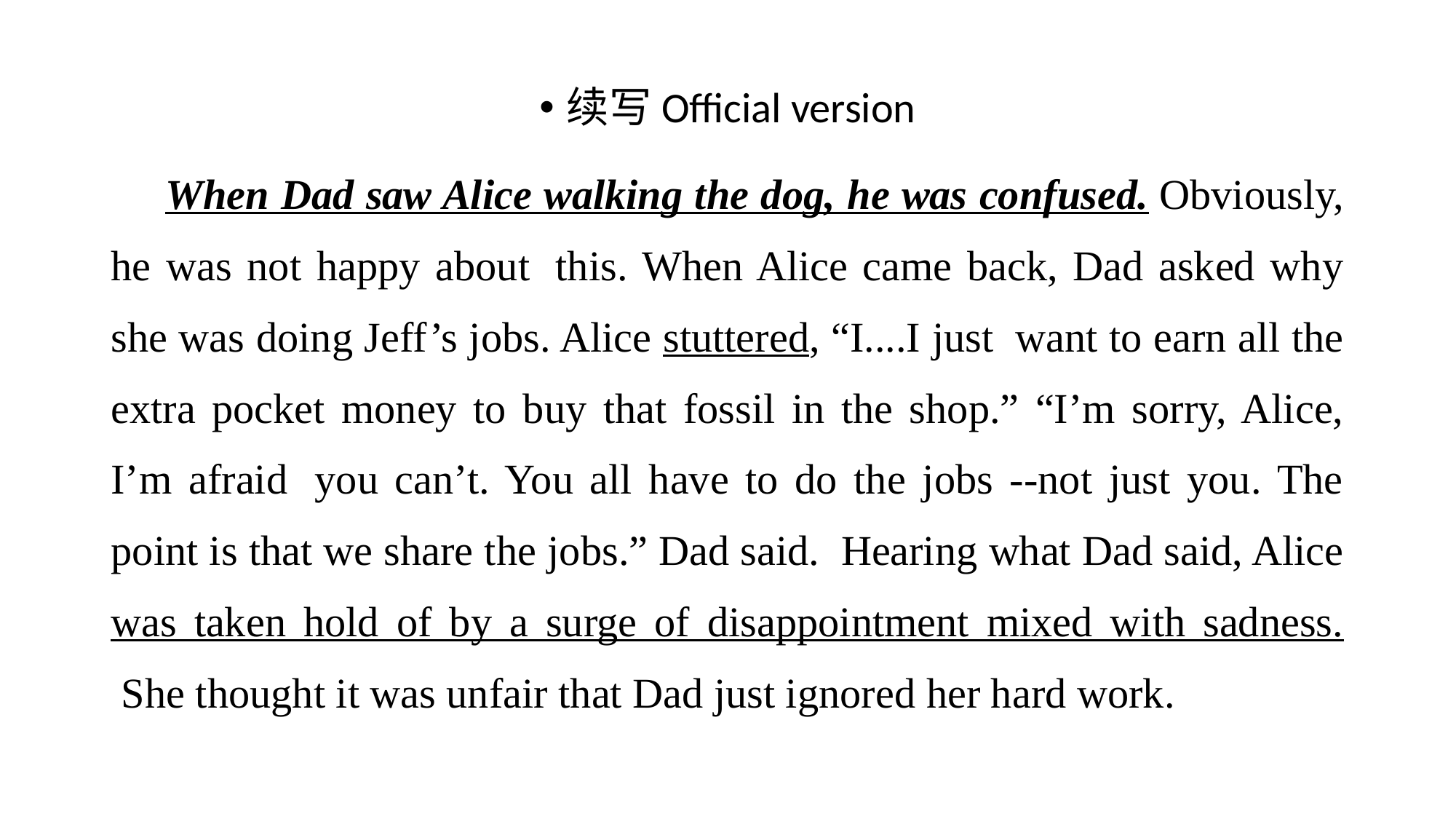

续写Official version
When Dad saw Alice walking the dog, he was confused. Obviously, he was not happy about  this. When Alice came back, Dad asked why she was doing Jeff’s jobs. Alice stuttered, “I....I just  want to earn all the extra pocket money to buy that fossil in the shop.” “I’m sorry, Alice, I’m afraid  you can’t. You all have to do the jobs --not just you. The point is that we share the jobs.” Dad said.  Hearing what Dad said, Alice was taken hold of by a surge of disappointment mixed with sadness.  She thought it was unfair that Dad just ignored her hard work.